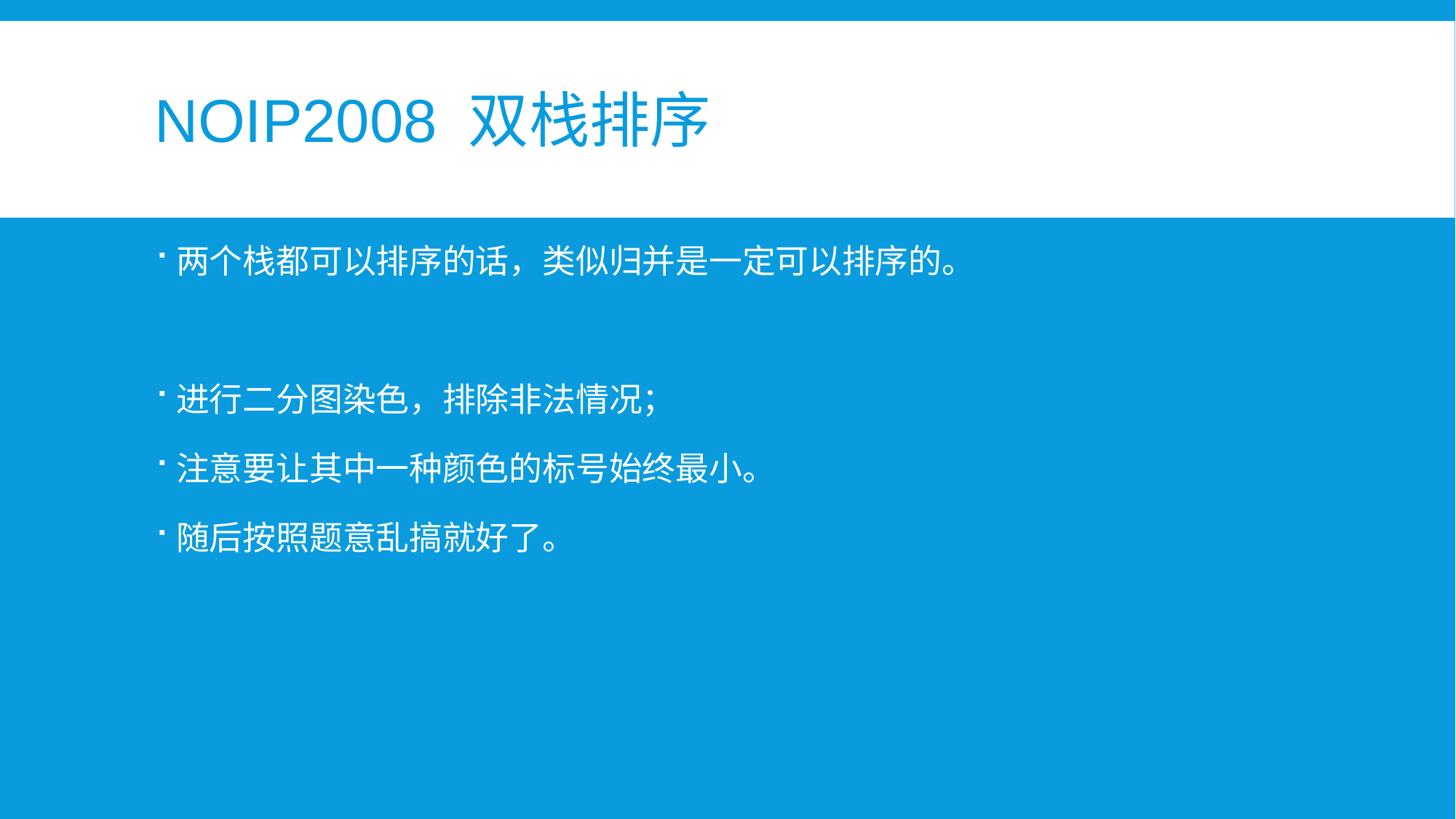

# NOIp2008 双栈排序
两个栈都可以排序的话，类似归并是一定可以排序的。

进行二分图染色，排除非法情况；
注意要让其中一种颜色的标号始终最小。
随后按照题意乱搞就好了。